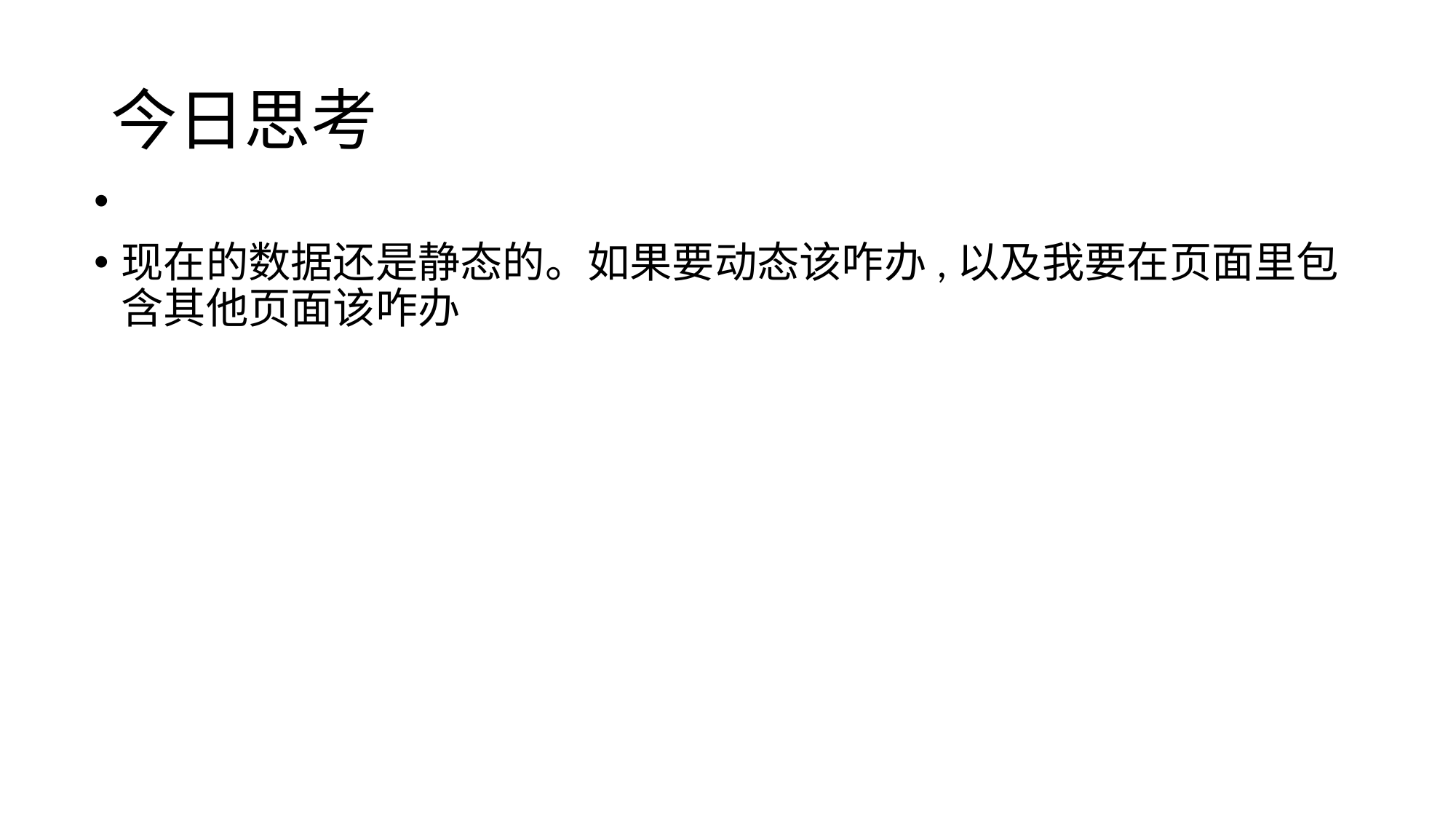

# 今日思考

现在的数据还是静态的。如果要动态该咋办,以及我要在页面里包含其他页面该咋办